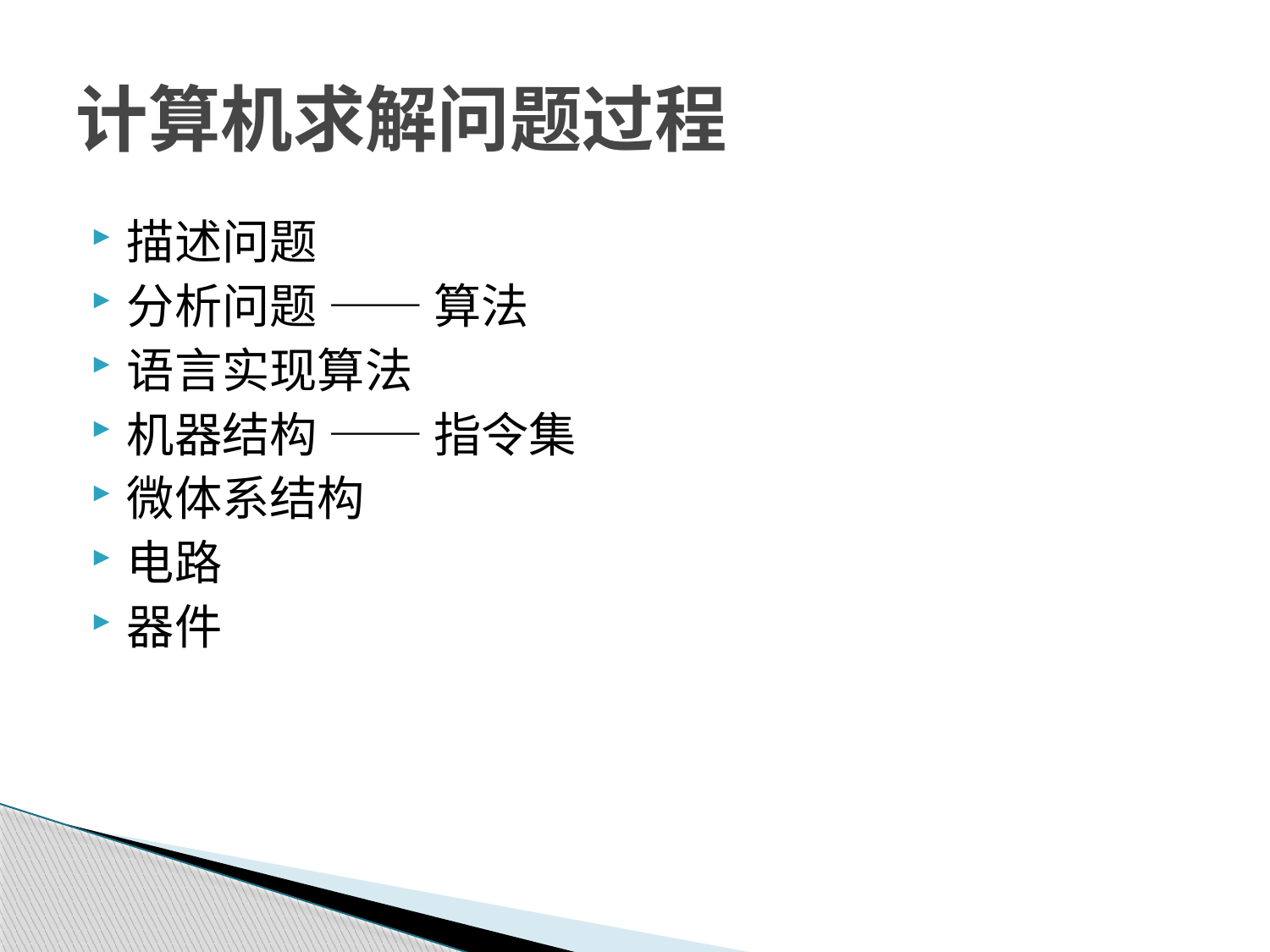

# 计算机求解问题过程
描述问题
分析问题 —— 算法
语言实现算法
机器结构 —— 指令集
微体系结构
电路
器件
24